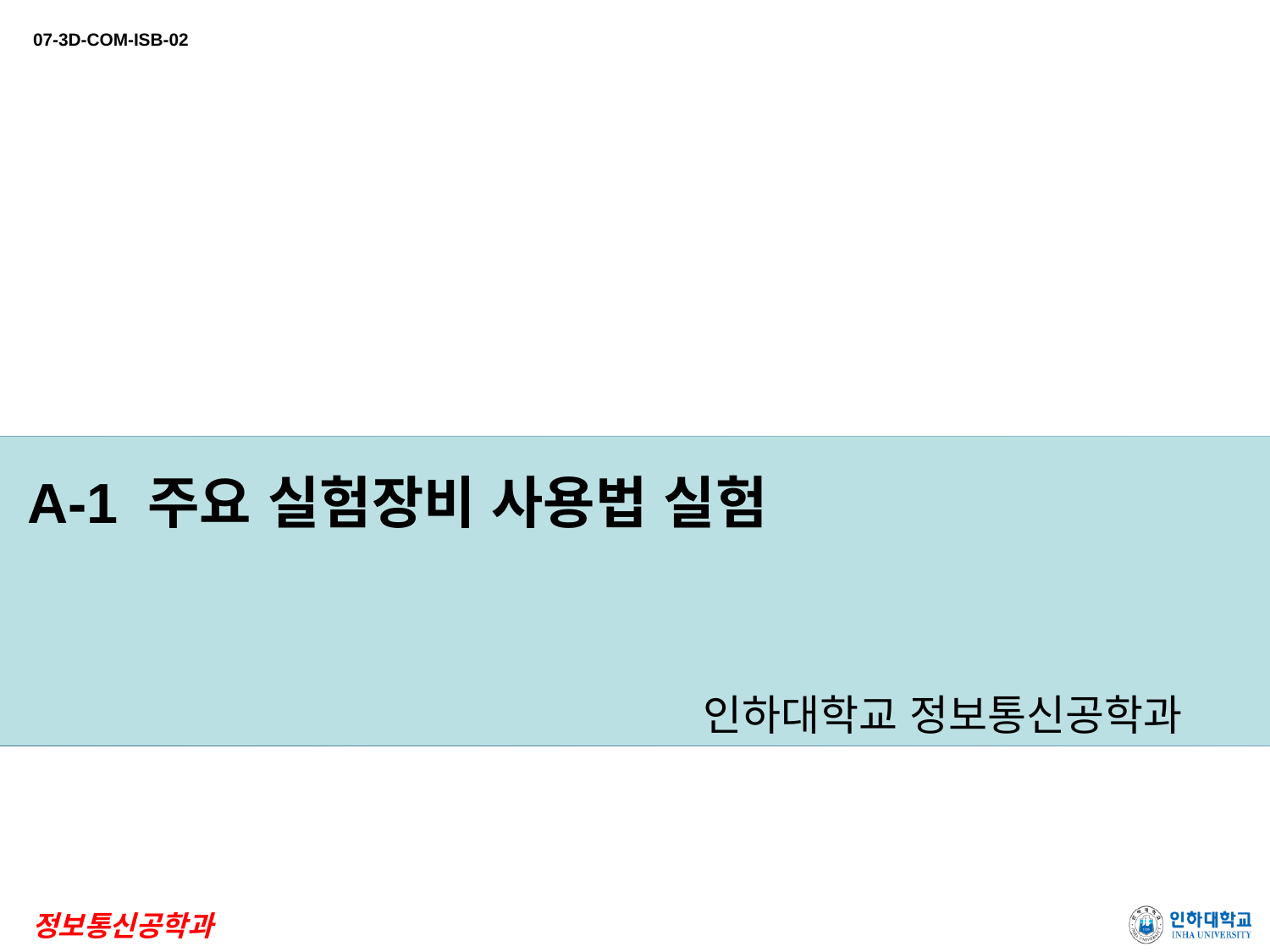

# A-1 주요 실험장비 사용법 실험
인하대학교 정보통신공학과